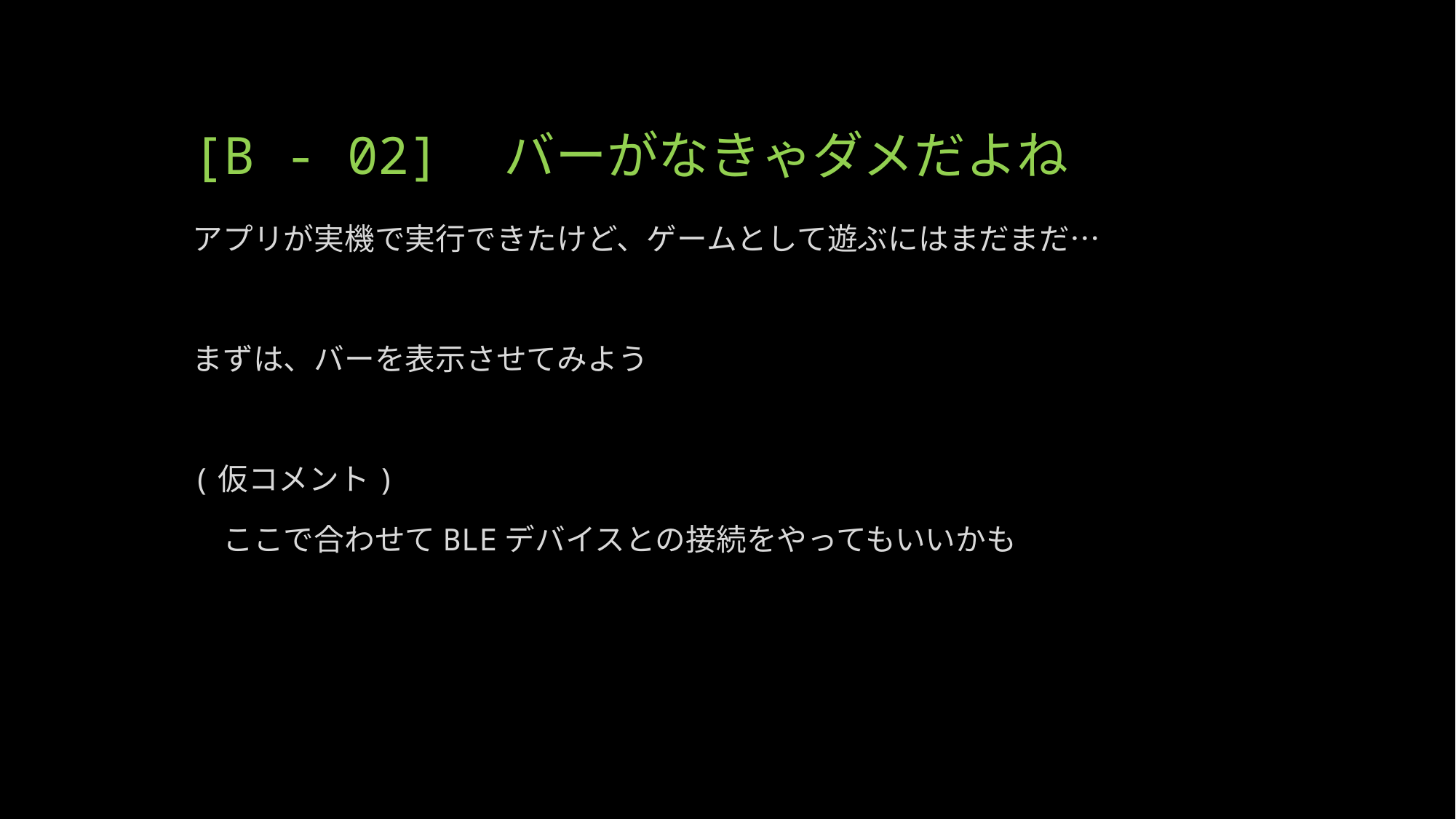

# [B - 02]　バーがなきゃダメだよね
アプリが実機で実行できたけど、ゲームとして遊ぶにはまだまだ…

まずは、バーを表示させてみよう

(仮コメント)
　ここで合わせてBLEデバイスとの接続をやってもいいかも